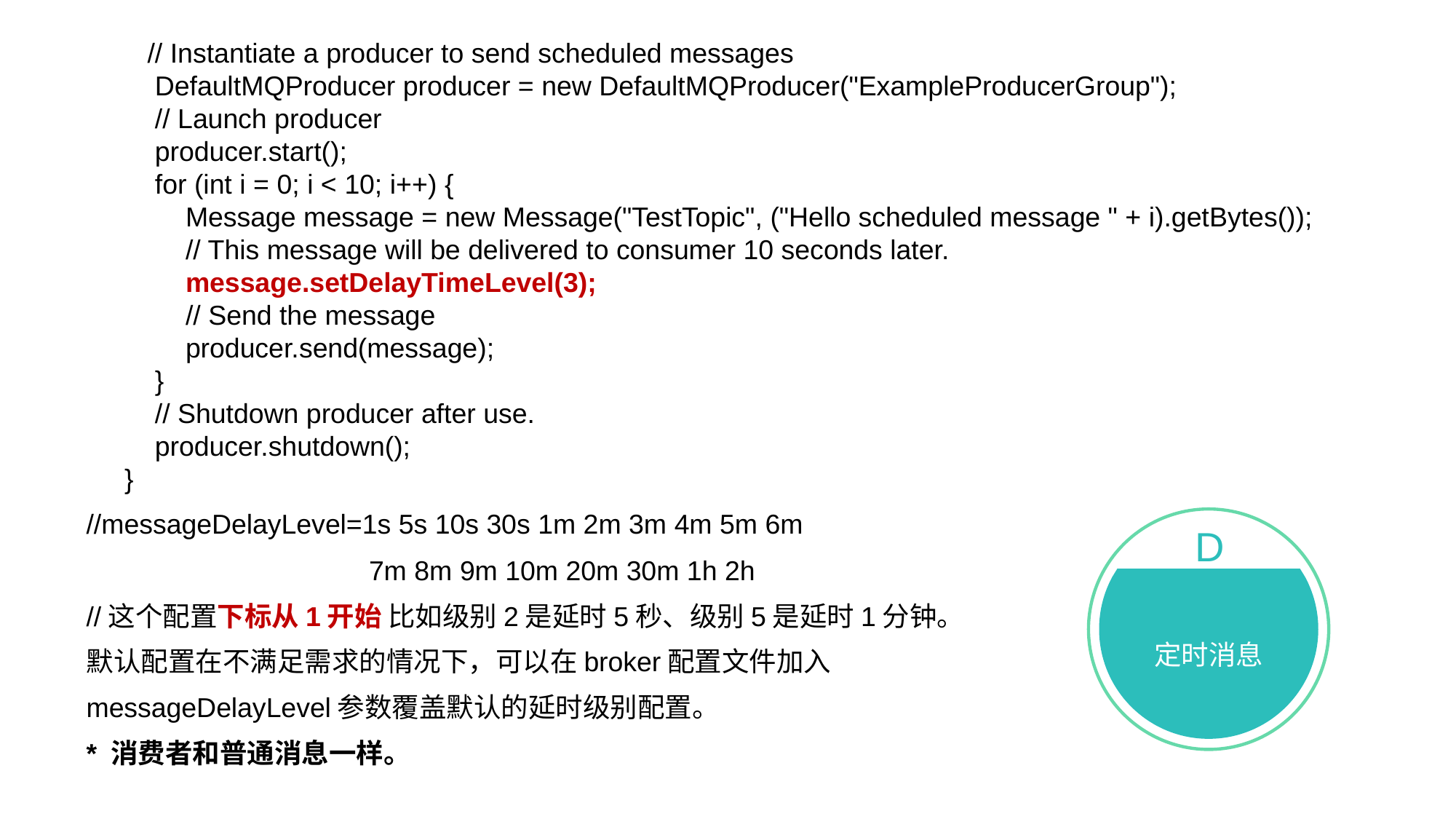

// Instantiate a producer to send scheduled messages
         DefaultMQProducer producer = new DefaultMQProducer("ExampleProducerGroup");
         // Launch producer
         producer.start();
         for (int i = 0; i < 10; i++) {
             Message message = new Message("TestTopic", ("Hello scheduled message " + i).getBytes());
             // This message will be delivered to consumer 10 seconds later.
             message.setDelayTimeLevel(3);
             // Send the message
             producer.send(message);
         }
         // Shutdown producer after use.
         producer.shutdown();
     }
//messageDelayLevel=1s 5s 10s 30s 1m 2m 3m 4m 5m 6m
                                     7m 8m 9m 10m 20m 30m 1h 2h
//这个配置下标从1开始 比如级别2是延时5秒、级别5是延时1分钟。
默认配置在不满足需求的情况下，可以在broker配置文件加入
messageDelayLevel参数覆盖默认的延时级别配置。
* 消费者和普通消息一样。

D
定时消息